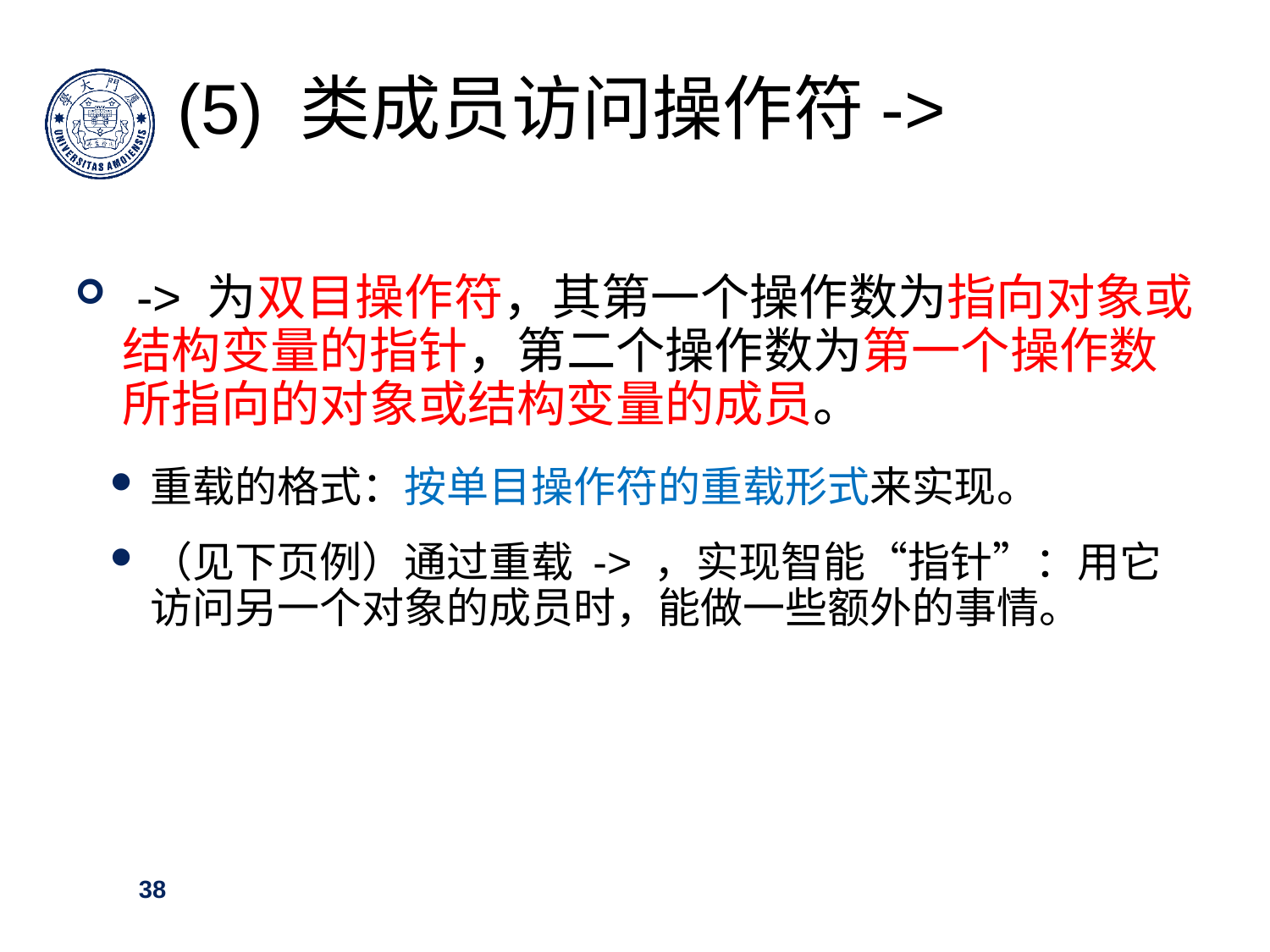

(5) 类成员访问操作符->
 -> 为双目操作符，其第一个操作数为指向对象或结构变量的指针，第二个操作数为第一个操作数所指向的对象或结构变量的成员。
重载的格式：按单目操作符的重载形式来实现。
（见下页例）通过重载 -> ，实现智能“指针”：用它访问另一个对象的成员时，能做一些额外的事情。
38